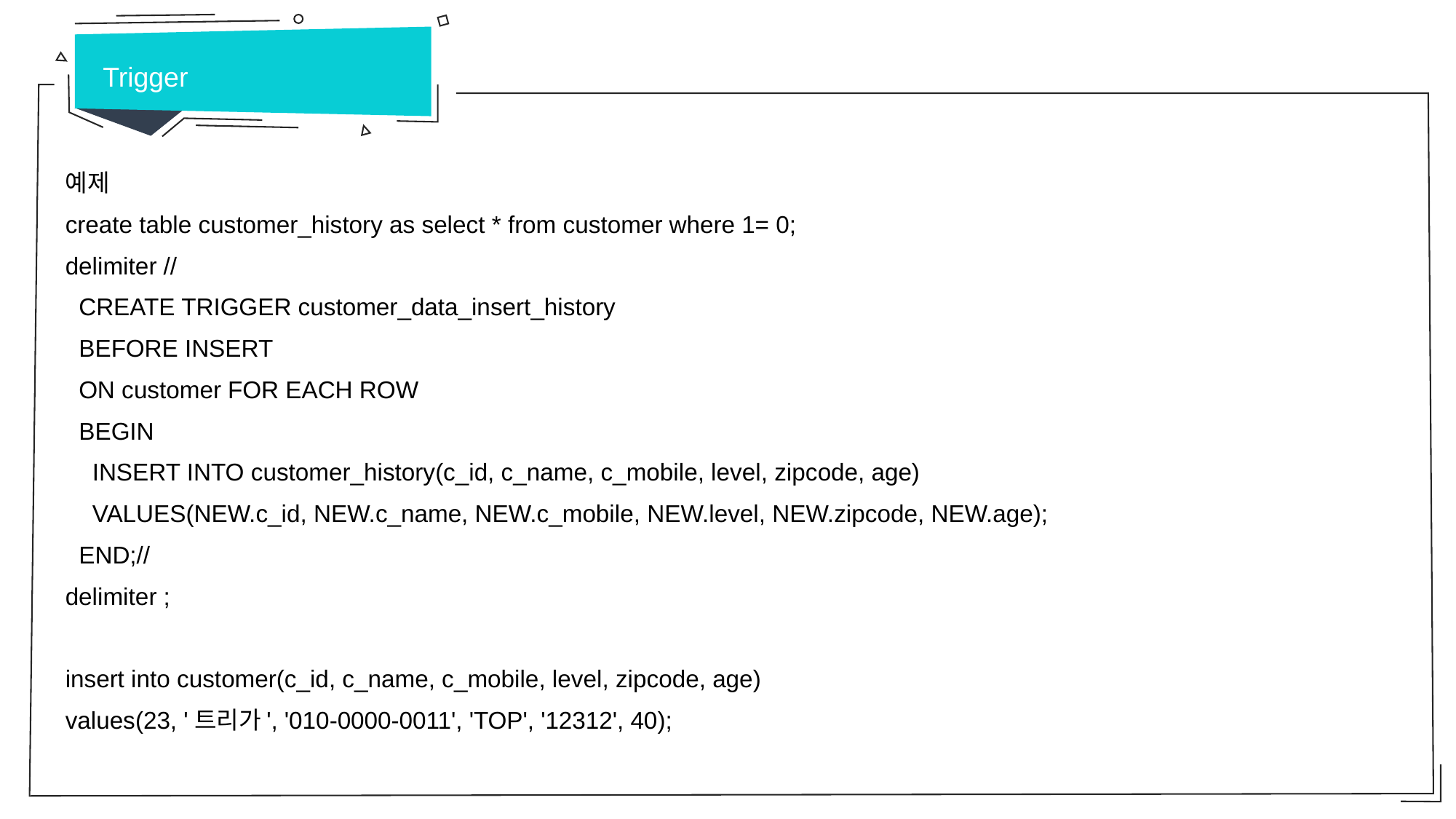

Trigger
예제
create table customer_history as select * from customer where 1= 0;
delimiter //
  CREATE TRIGGER customer_data_insert_history
  BEFORE INSERT
  ON customer FOR EACH ROW
  BEGIN
    INSERT INTO customer_history(c_id, c_name, c_mobile, level, zipcode, age)
    VALUES(NEW.c_id, NEW.c_name, NEW.c_mobile, NEW.level, NEW.zipcode, NEW.age);
  END;//
delimiter ;

insert into customer(c_id, c_name, c_mobile, level, zipcode, age)
values(23, '트리가', '010-0000-0011', 'TOP', '12312', 40);